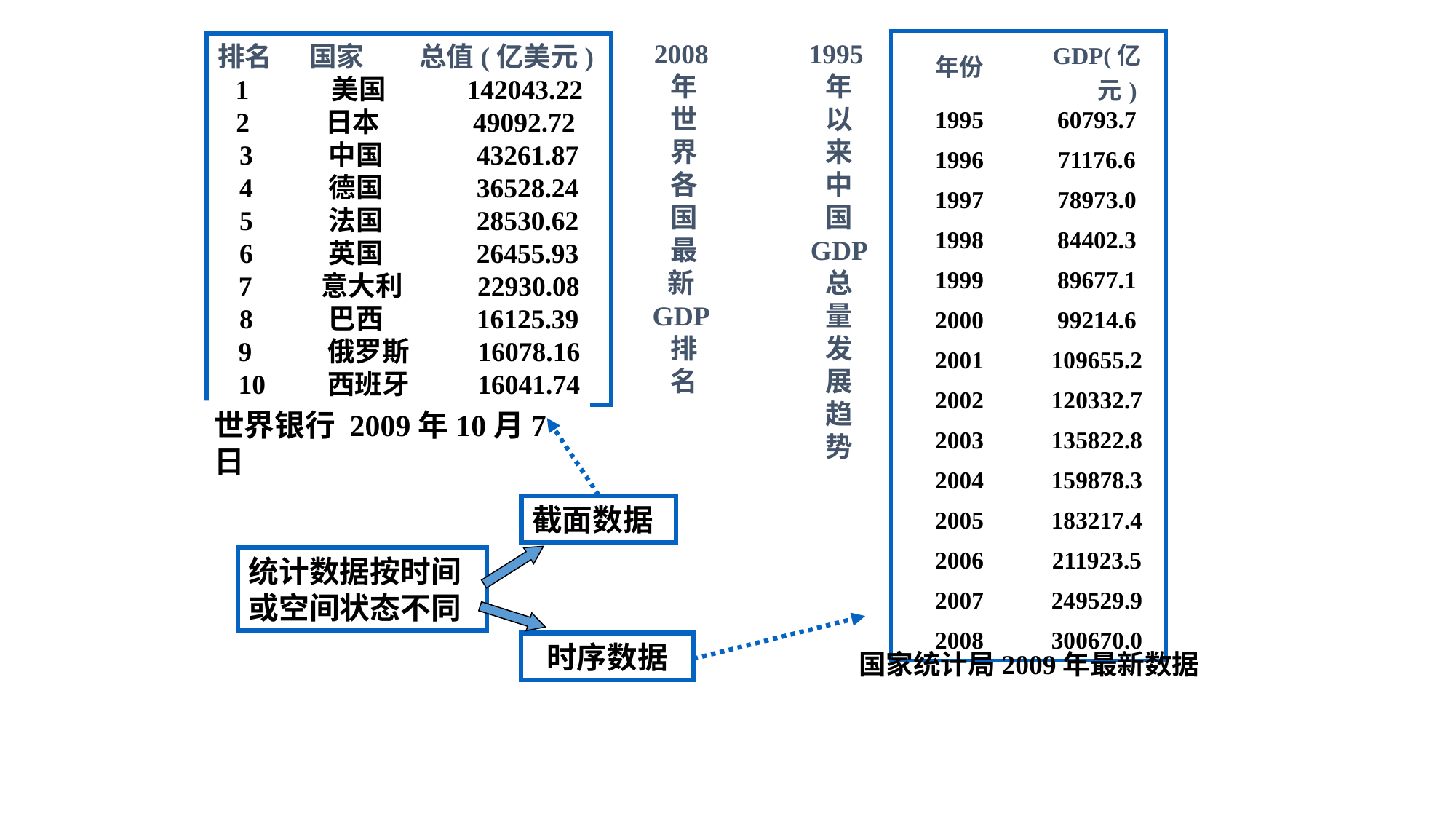

1995年
以
来
中
国
GDP
总
量
发
展
趋
势

| 年份 | GDP(亿元) |
| --- | --- |
| 1995 | 60793.7 |
| 1996 | 71176.6 |
| 1997 | 78973.0 |
| 1998 | 84402.3 |
| 1999 | 89677.1 |
| 2000 | 99214.6 |
| 2001 | 109655.2 |
| 2002 | 120332.7 |
| 2003 | 135822.8 |
| 2004 | 159878.3 |
| 2005 | 183217.4 |
| 2006 | 211923.5 |
| 2007 | 249529.9 |
| 2008 | 300670.0 |
排名      国家         总值(亿美元)
1           美国            142043.22
2          日本              49092.72
3          中国              43261.87
4          德国              36528.24
5          法国              28530.62
6          英国              26455.93
7         意大利           22930.08
8          巴西              16125.39
9          俄罗斯          16078.16
10        西班牙          16041.74
世界银行 2009年10月7日
2008年
世
界
各
国
最
新GDP排
名

截面数据

统计数据按时间或空间状态不同

时序数据
国家统计局2009年最新数据